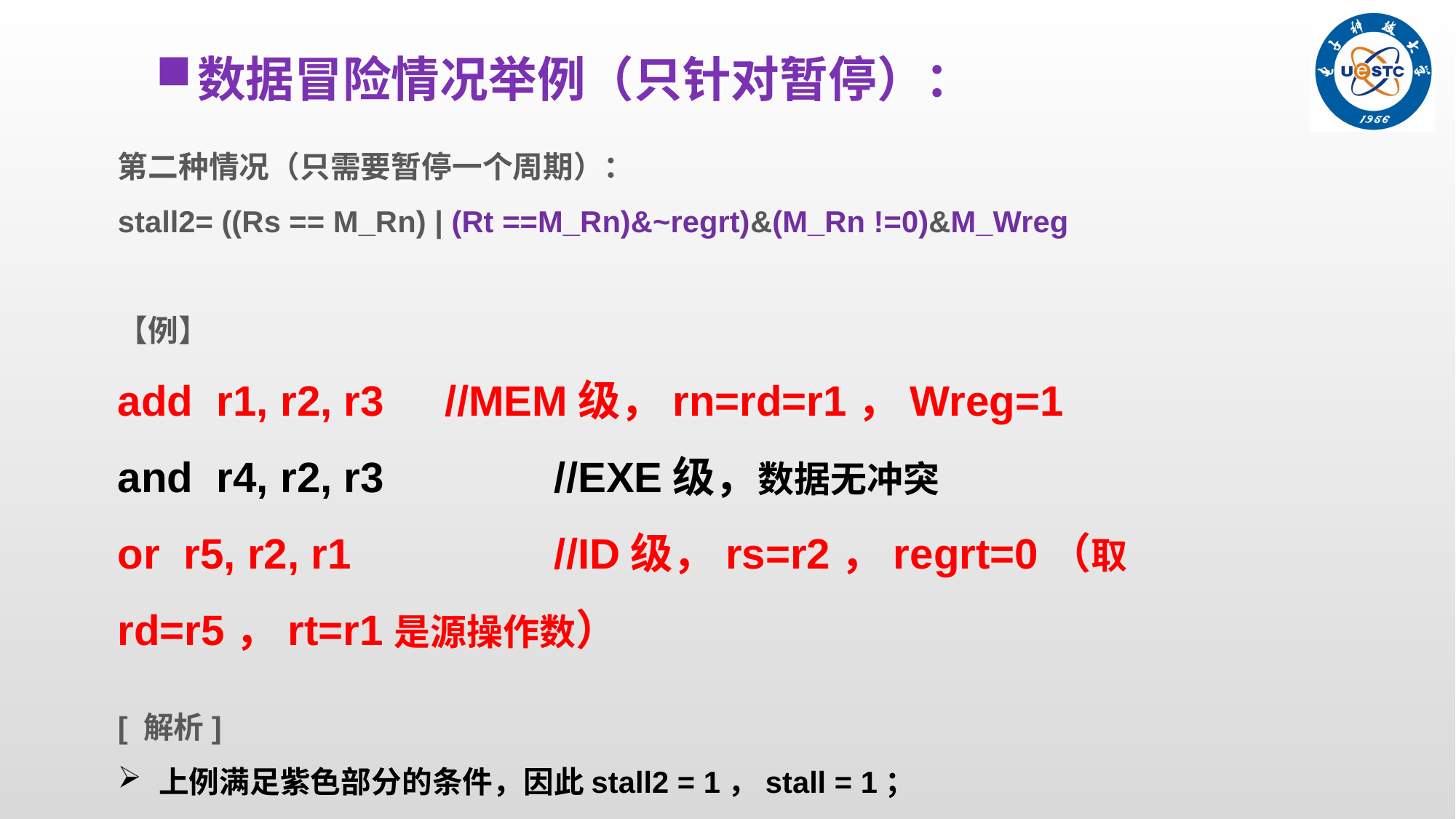

数据冒险情况举例（只针对暂停）：
第二种情况（只需要暂停一个周期）：
stall2= ((Rs == M_Rn) | (Rt ==M_Rn)&~regrt)&(M_Rn !=0)&M_Wreg

【例】
add  r1, r2, r3  	//MEM级，rn=rd=r1，Wreg=1
and  r4, r2, r3		//EXE级，数据无冲突
or  r5, r2, r1  		//ID级，rs=r2，regrt=0（取rd=r5，rt=r1是源操作数）

[ 解析]
上例满足紫色部分的条件，因此stall2 = 1，stall = 1；
一个周期后，不满足暂停条件，stall = 0，因此只暂停一个周期；